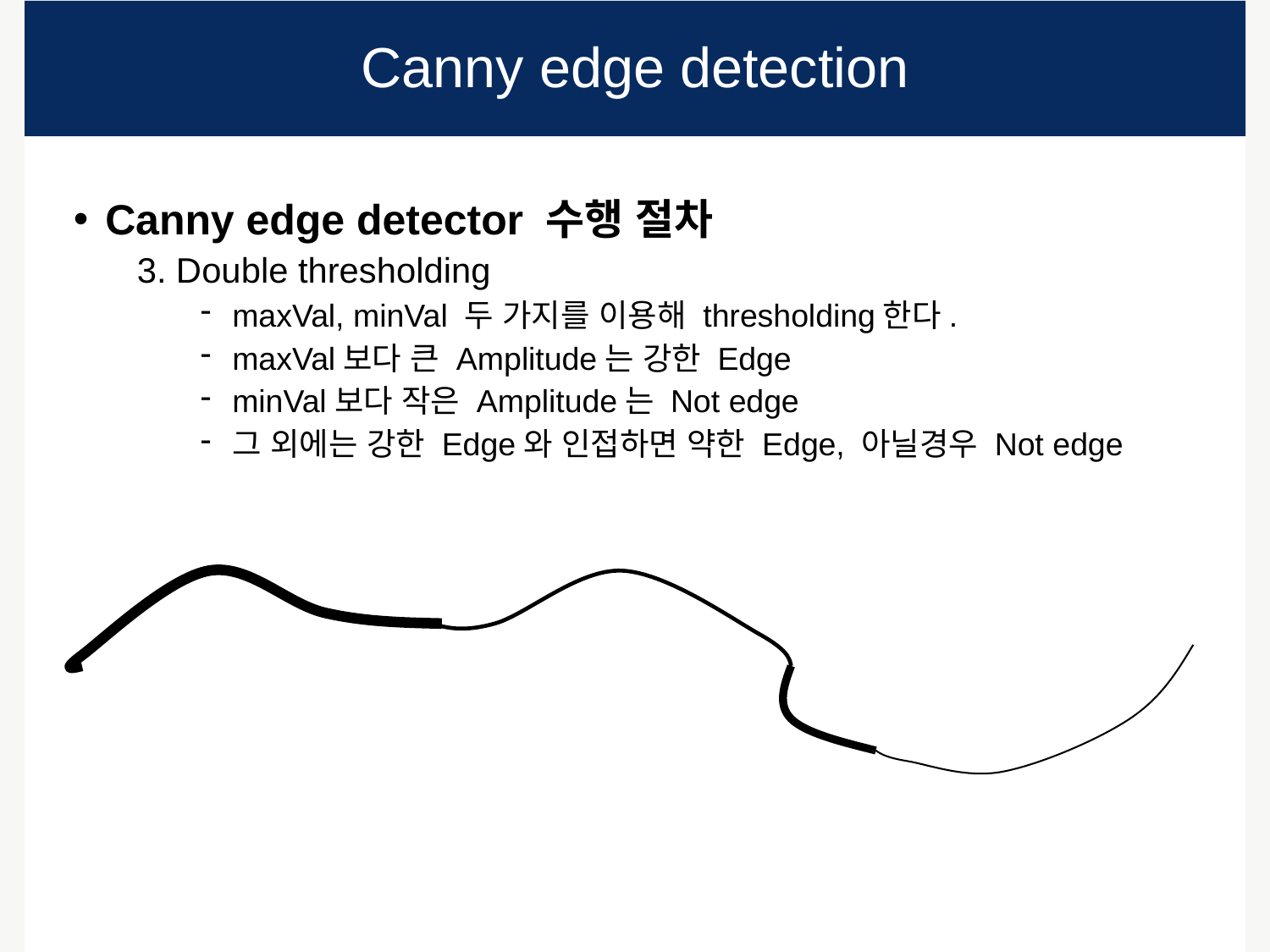

# Canny edge detection
Canny edge detector 수행 절차
3. Double thresholding
maxVal, minVal 두 가지를 이용해 thresholding한다.
maxVal보다 큰 Amplitude는 강한 Edge
minVal보다 작은 Amplitude는 Not edge
그 외에는 강한 Edge와 인접하면 약한 Edge, 아닐경우 Not edge